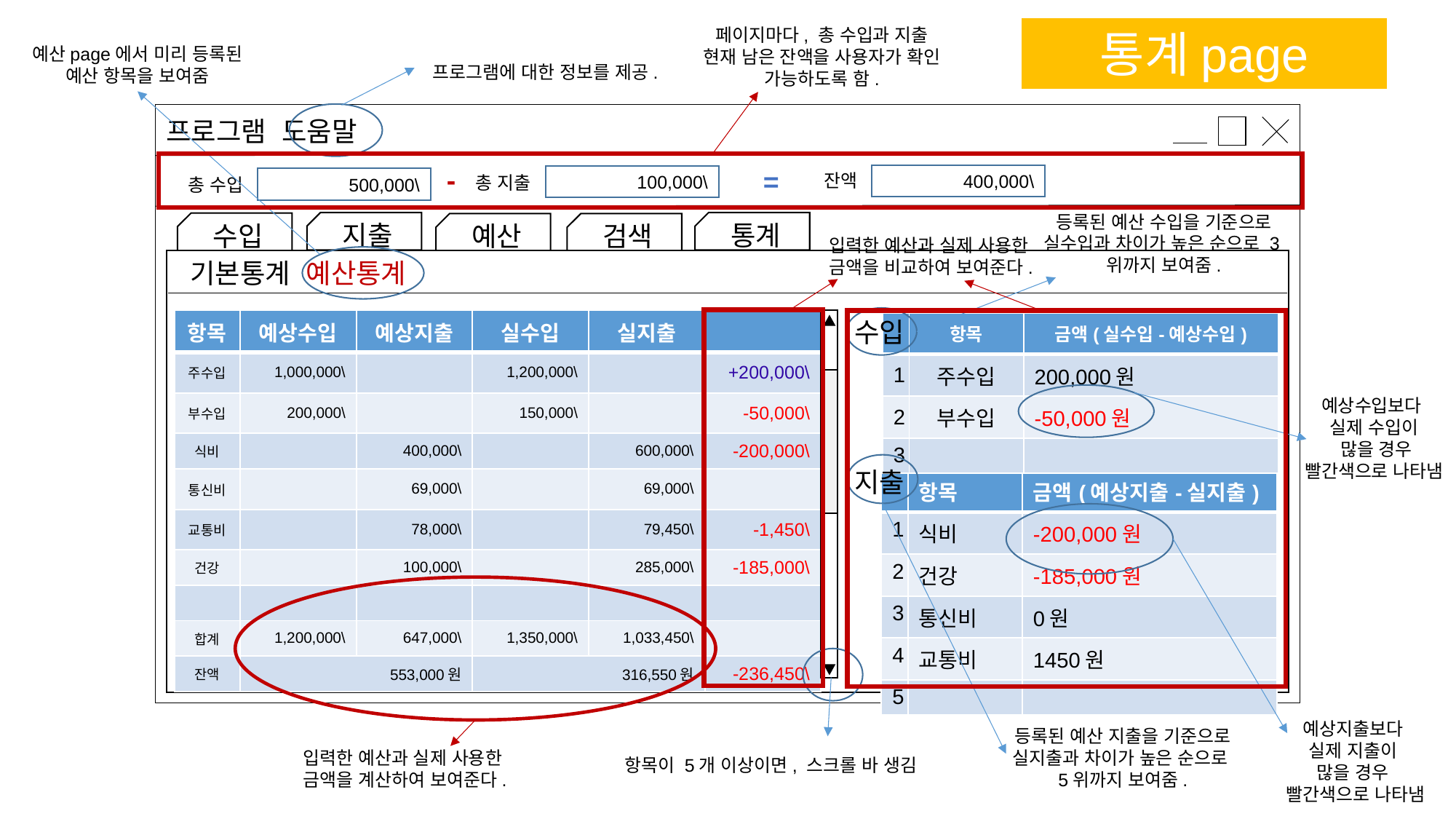

페이지마다, 총 수입과 지출 현재 남은 잔액을 사용자가 확인 가능하도록 함.
통계page
예산page에서 미리 등록된
예산 항목을 보여줌
프로그램에 대한 정보를 제공.

등록된 예산 수입을 기준으로 실수입과 차이가 높은 순으로 3위까지 보여줌.
입력한 예산과 실제 사용한
금액을 비교하여 보여준다.

기본통계  예산통계

수입

| 항목 | 예상수입 | 예상지출 | 실수입 | 실지출 |  |
| --- | --- | --- | --- | --- | --- |
| 주수입 | 1,000,000\ |  | 1,200,000\ |  | +200,000\ |
| 부수입 | 200,000\ |  | 150,000\ |  | -50,000\ |
| 식비 |  | 400,000\ |  | 600,000\ | -200,000\ |
| 통신비 |  | 69,000\ |  | 69,000\ |  |
| 교통비 |  | 78,000\ |  | 79,450\ | -1,450\ |
| 건강 |  | 100,000\ |  | 285,000\ | -185,000\ |
|  |  |  |  |  |  |
| 합계 | 1,200,000\ | 647,000\ | 1,350,000\ | 1,033,450\ |  |
| 잔액 | 553,000원 |  | 316,550원 |  | -236,450\ |
|  | 항목 | 금액(실수입-예상수입) |
| --- | --- | --- |
| 1 | 주수입 | 200,000원 |
| 2 | 부수입 | -50,000원 |
| 3 |  |  |

예상수입보다
실제 수입이
 많을 경우
빨간색으로 나타냄

지출
|  | 항목 | 금액(예상지출-실지출) |
| --- | --- | --- |
| 1 | 식비 | -200,000원 |
| 2 | 건강 | -185,000원 |
| 3 | 통신비 | 0원 |
| 4 | 교통비 | 1450원 |
| 5 |  |  |

예상지출보다
실제 지출이
많을 경우
빨간색으로 나타냄
등록된 예산 지출을 기준으로 실지출과 차이가 높은 순으로
5위까지 보여줌.
입력한 예산과 실제 사용한
금액을 계산하여 보여준다.
항목이 5개 이상이면, 스크롤 바 생김